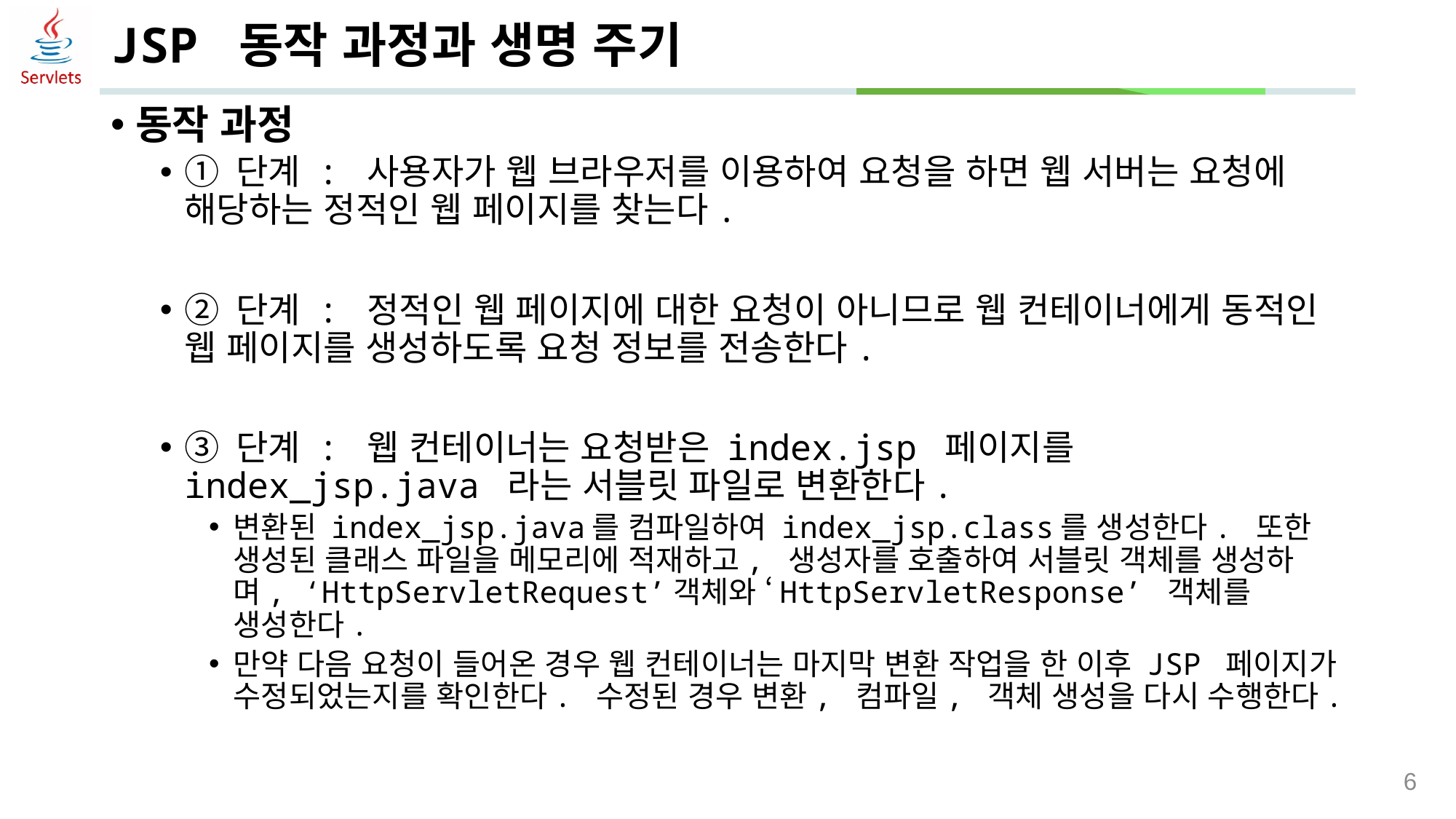

# JSP 동작 과정과 생명 주기
동작 과정
① 단계 : 사용자가 웹 브라우저를 이용하여 요청을 하면 웹 서버는 요청에 해당하는 정적인 웹 페이지를 찾는다.

② 단계 : 정적인 웹 페이지에 대한 요청이 아니므로 웹 컨테이너에게 동적인 웹 페이지를 생성하도록 요청 정보를 전송한다.

③ 단계 : 웹 컨테이너는 요청받은 index.jsp 페이지를 index_jsp.java 라는 서블릿 파일로 변환한다.
변환된 index_jsp.java를 컴파일하여 index_jsp.class를 생성한다. 또한 생성된 클래스 파일을 메모리에 적재하고, 생성자를 호출하여 서블릿 객체를 생성하며, ‘HttpServletRequest’객체와 ‘HttpServletResponse’ 객체를 생성한다.
만약 다음 요청이 들어온 경우 웹 컨테이너는 마지막 변환 작업을 한 이후 JSP 페이지가 수정되었는지를 확인한다. 수정된 경우 변환, 컴파일, 객체 생성을 다시 수행한다.

6